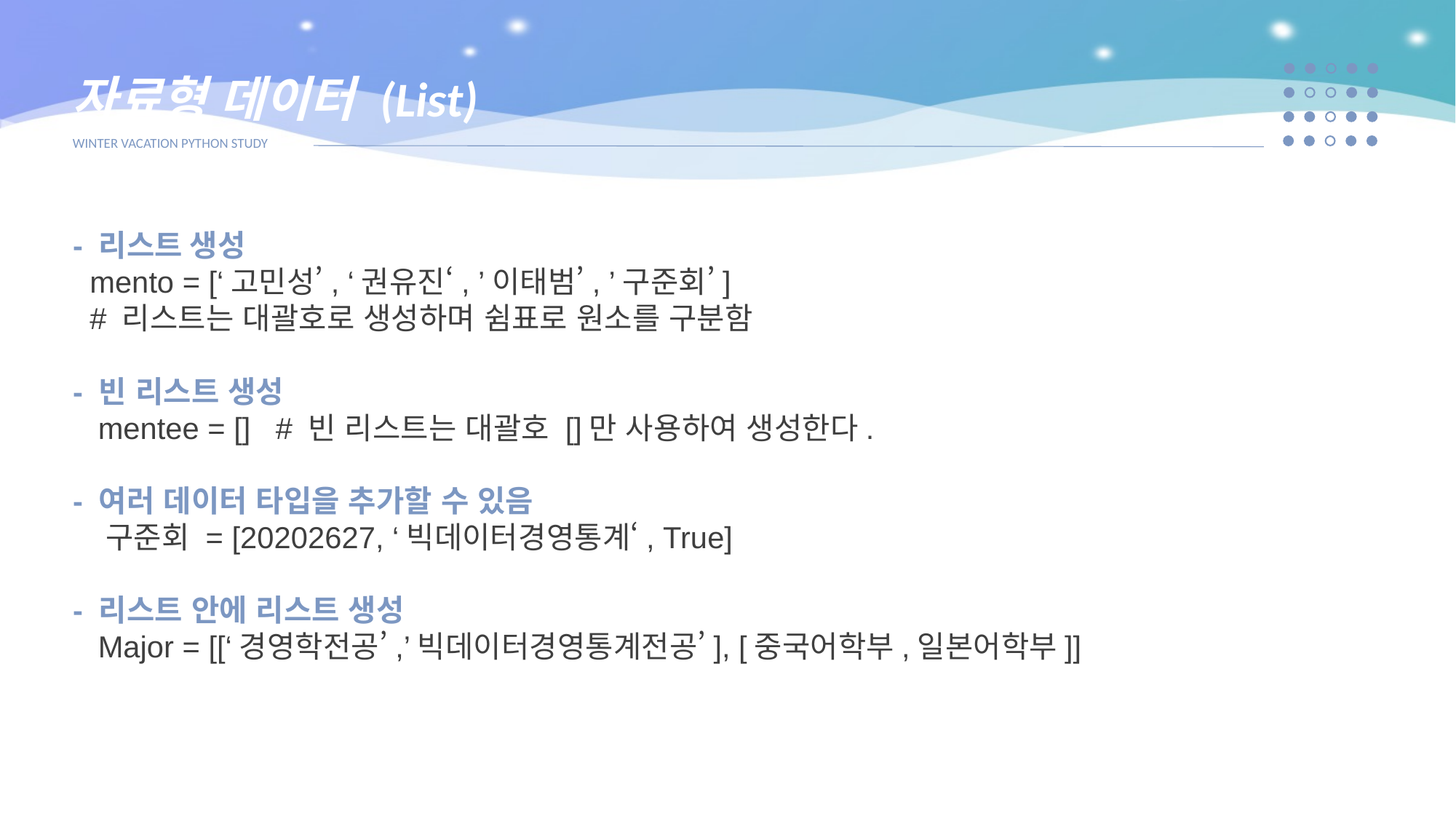

자료형 데이터 (List)
WINTER VACATION PYTHON STUDY

- 리스트 생성
  mento = [‘고민성’, ‘권유진‘, ’이태범’, ’구준회’]
  # 리스트는 대괄호로 생성하며 쉼표로 원소를 구분함

- 빈 리스트 생성
   mentee = []   # 빈 리스트는 대괄호 []만 사용하여 생성한다.

- 여러 데이터 타입을 추가할 수 있음
   구준회 = [20202627, ‘빅데이터경영통계‘, True]

- 리스트 안에 리스트 생성
   Major = [[‘경영학전공’,’빅데이터경영통계전공’], [중국어학부,일본어학부]]